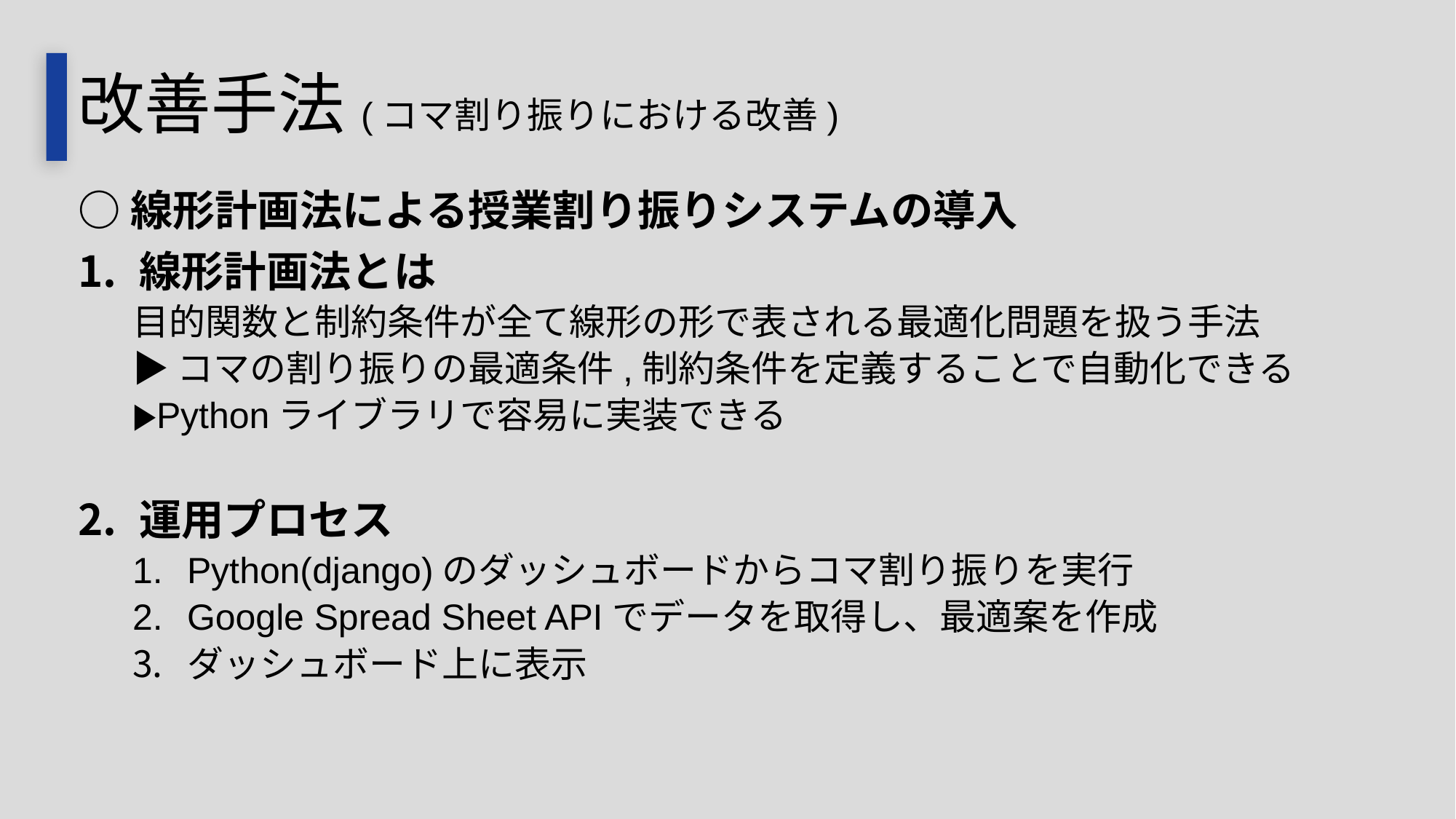

# 改善手法(コマ割り振りにおける改善)
○線形計画法による授業割り振りシステムの導入
線形計画法とは
目的関数と制約条件が全て線形の形で表される最適化問題を扱う手法
▶︎コマの割り振りの最適条件,制約条件を定義することで自動化できる
▶︎Pythonライブラリで容易に実装できる

運用プロセス
Python(django)のダッシュボードからコマ割り振りを実行
Google Spread Sheet APIでデータを取得し、最適案を作成
ダッシュボード上に表示